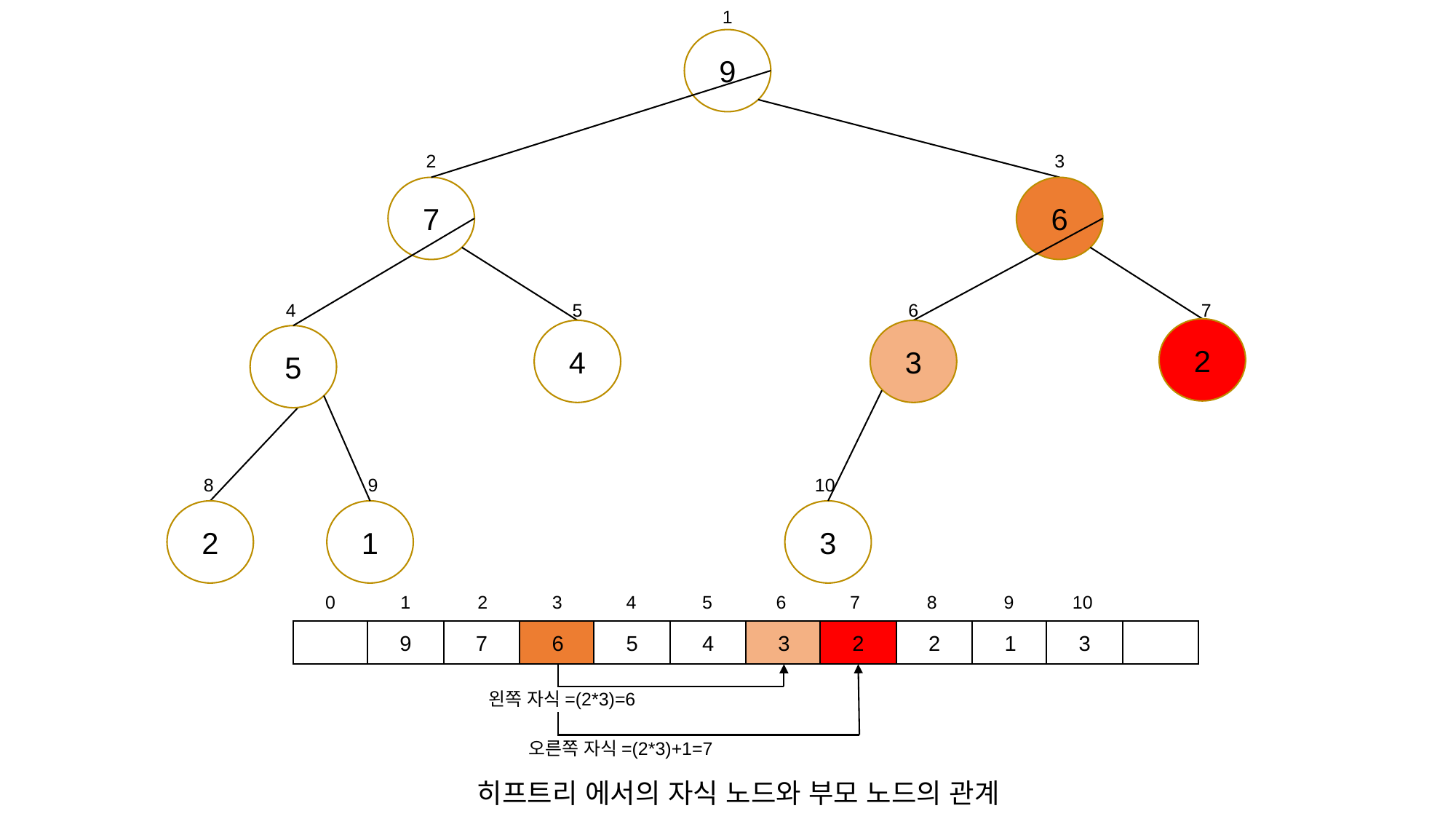

1
9
2
3
7
6
4
5
6
7
2
4
3
5
8
9
10
1
2
3
0
1
2
3
4
5
6
7
8
9
10

9
7
6
5
4
3
2
2
1
3

왼쪽 자식=(2*3)=6
오른쪽 자식=(2*3)+1=7
  히프트리 에서의 자식 노드와 부모 노드의 관계